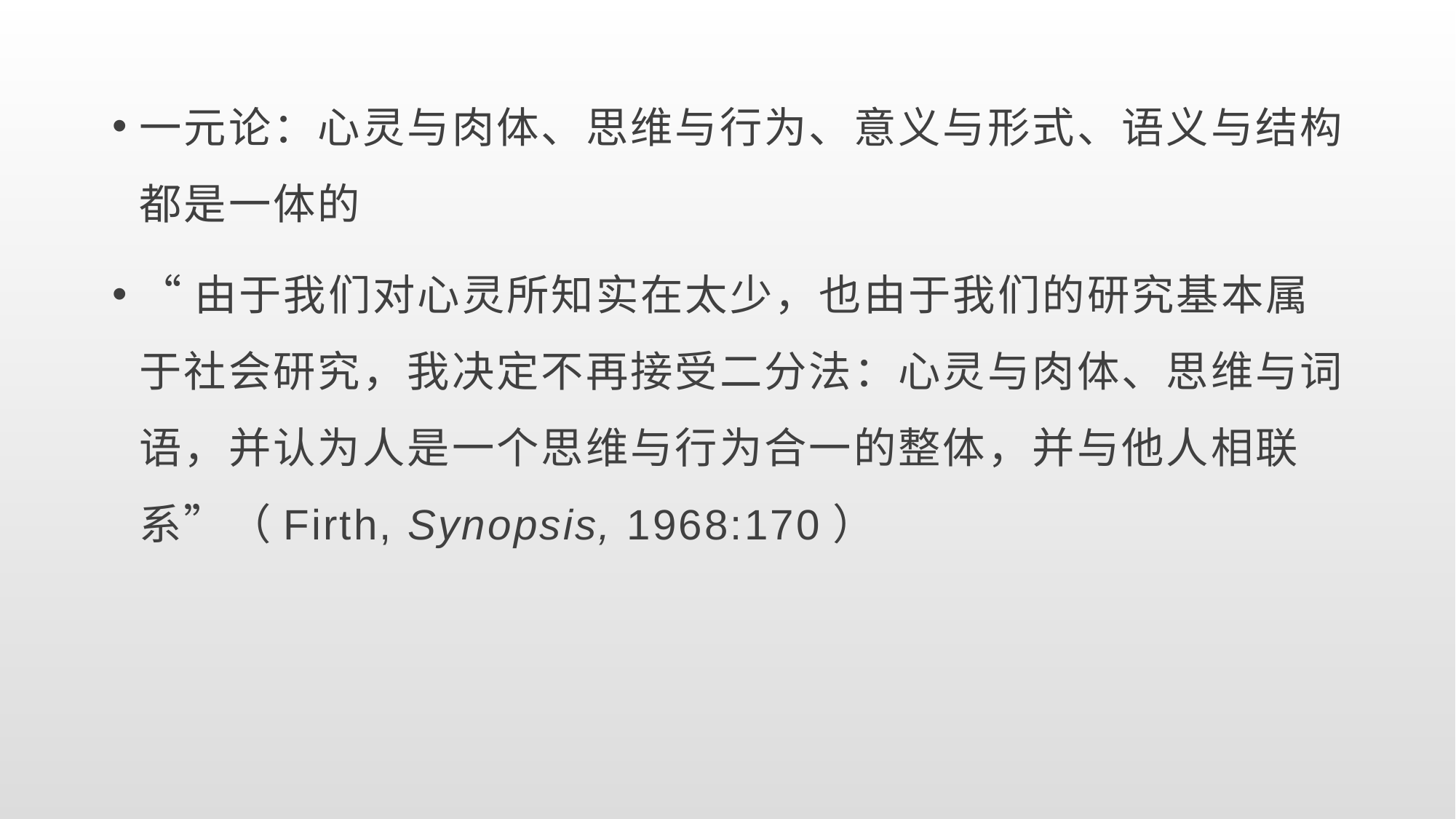

一元论：心灵与肉体、思维与行为、意义与形式、语义与结构都是一体的
“由于我们对心灵所知实在太少，也由于我们的研究基本属于社会研究，我决定不再接受二分法：心灵与肉体、思维与词语，并认为人是一个思维与行为合一的整体，并与他人相联系”（Firth, Synopsis, 1968:170）